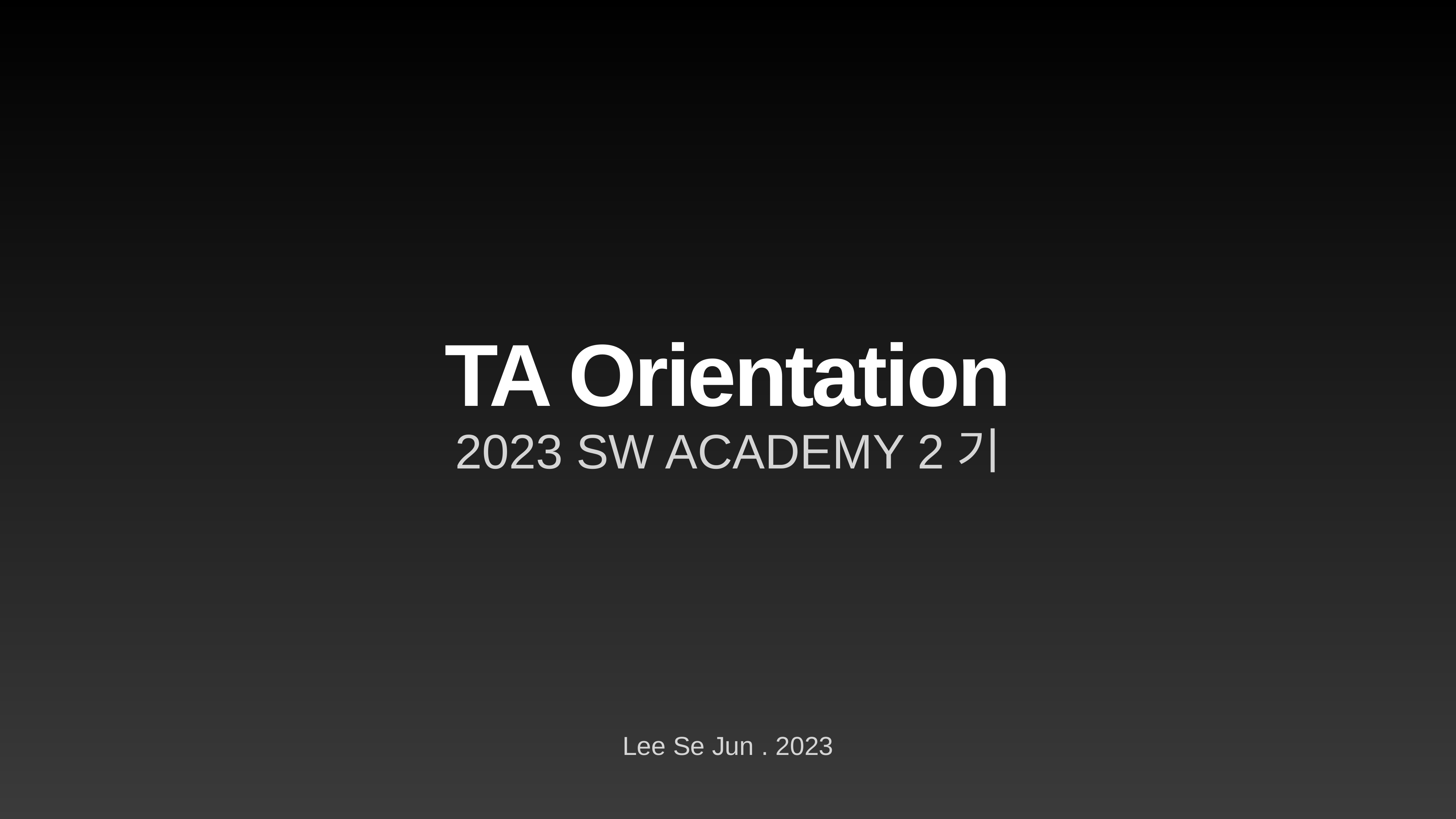

# TA Orientation
2023 SW ACADEMY 2기
Lee Se Jun . 2023